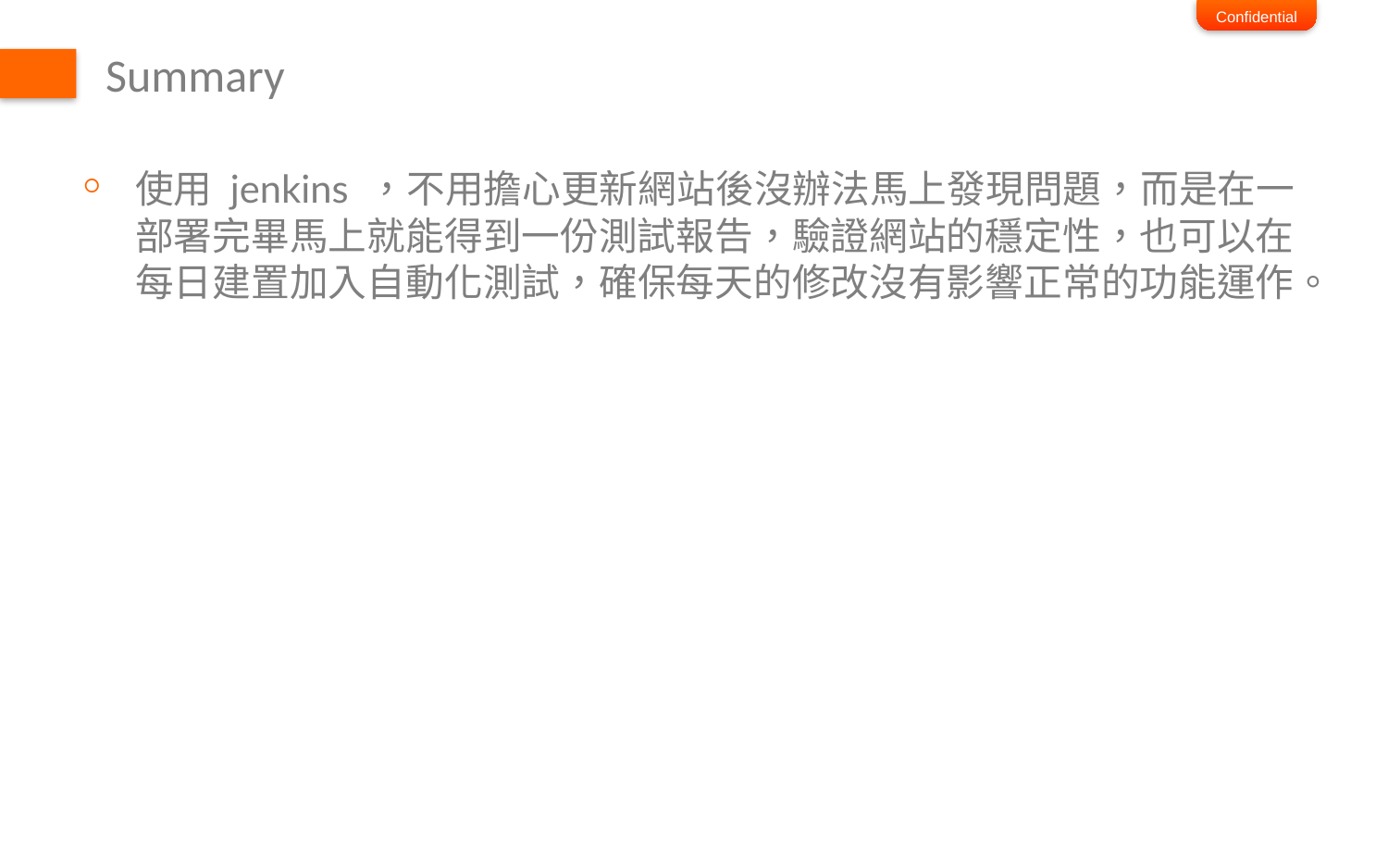

# Summary
使用 jenkins ，不用擔心更新網站後沒辦法馬上發現問題，而是在一部署完畢馬上就能得到一份測試報告，驗證網站的穩定性，也可以在每日建置加入自動化測試，確保每天的修改沒有影響正常的功能運作。